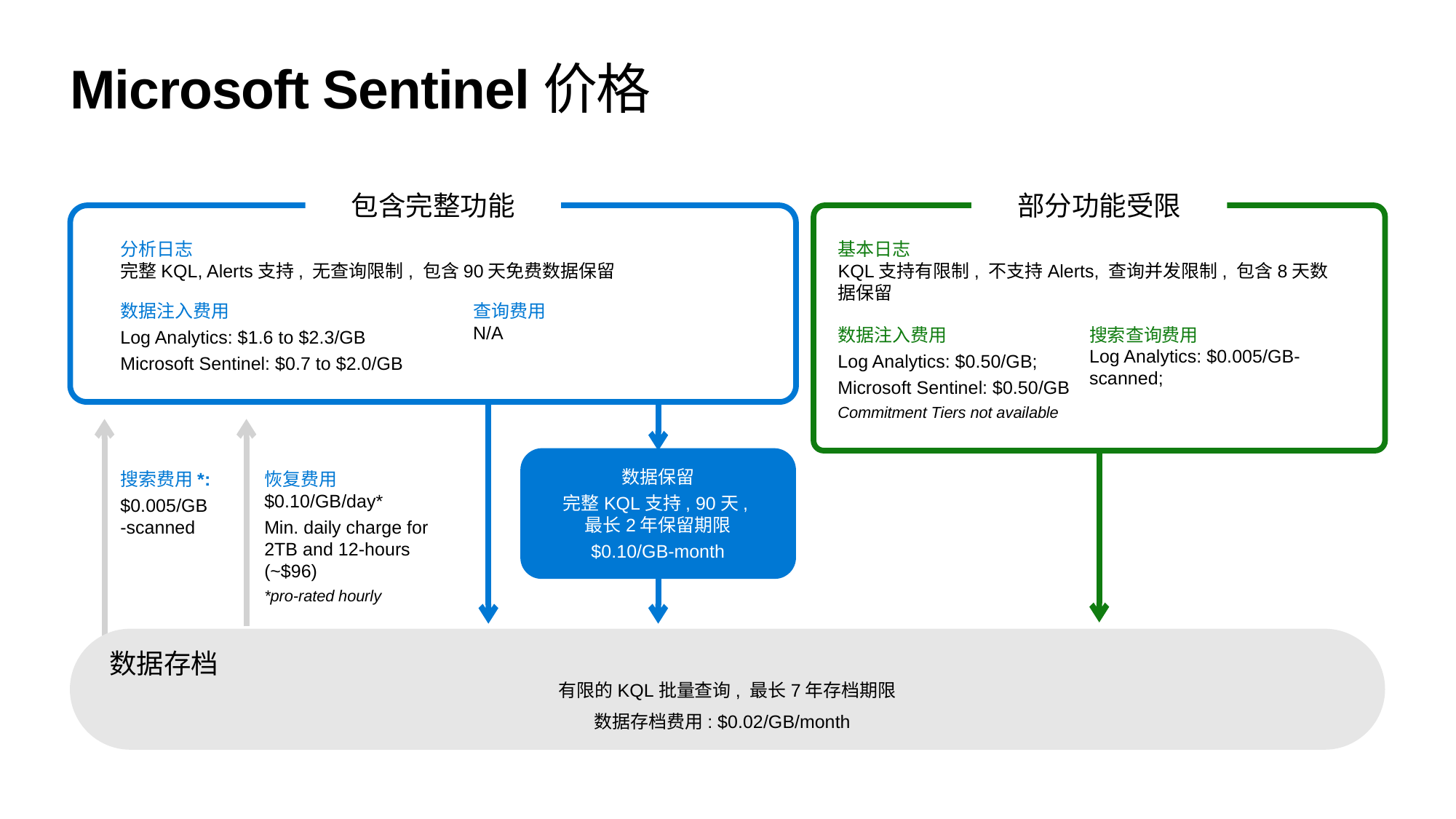

# Microsoft Sentinel价格
包含完整功能

分析日志
完整KQL, Alerts支持, 无查询限制, 包含90天免费数据保留
数据注入费用
Log Analytics: $1.6 to $2.3/GB
Microsoft Sentinel: $0.7 to $2.0/GB
查询费用
N/A

部分功能受限

基本日志
KQL支持有限制, 不支持Alerts, 查询并发限制, 包含8天数据保留
数据注入费用
Log Analytics: $0.50/GB;
Microsoft Sentinel: $0.50/GB
Commitment Tiers not available
搜索查询费用
Log Analytics: $0.005/GB-scanned;
数据保留
完整KQL支持, 90天,
最长2年保留期限
$0.10/GB-month
搜索费用*:
$0.005/GB
-scanned
恢复费用
$0.10/GB/day*
Min. daily charge for 2TB and 12-hours (~$96)
*pro-rated hourly
数据存档
有限的KQL批量查询, 最长7年存档期限
数据存档费用: $0.02/GB/month